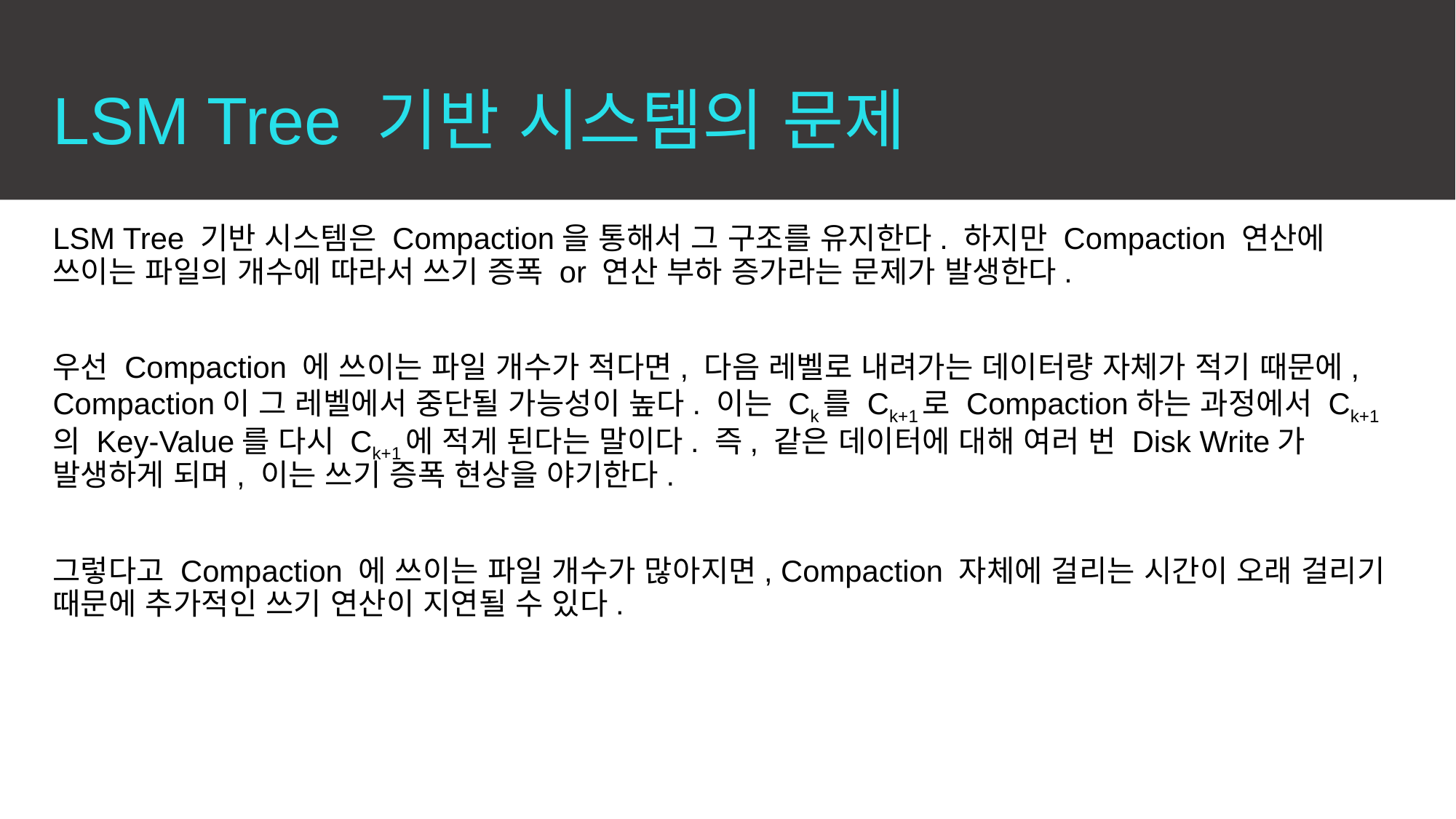

# LSM Tree 기반 시스템의 문제
LSM Tree 기반 시스템은 Compaction을 통해서 그 구조를 유지한다. 하지만 Compaction 연산에 쓰이는 파일의 개수에 따라서 쓰기 증폭 or 연산 부하 증가라는 문제가 발생한다.

우선 Compaction 에 쓰이는 파일 개수가 적다면, 다음 레벨로 내려가는 데이터량 자체가 적기 때문에, Compaction이 그 레벨에서 중단될 가능성이 높다. 이는 Ck를 Ck+1로 Compaction하는 과정에서 Ck+1의 Key-Value를 다시 Ck+1에 적게 된다는 말이다. 즉, 같은 데이터에 대해 여러 번 Disk Write가 발생하게 되며, 이는 쓰기 증폭 현상을 야기한다.

그렇다고 Compaction 에 쓰이는 파일 개수가 많아지면, Compaction 자체에 걸리는 시간이 오래 걸리기 때문에 추가적인 쓰기 연산이 지연될 수 있다.